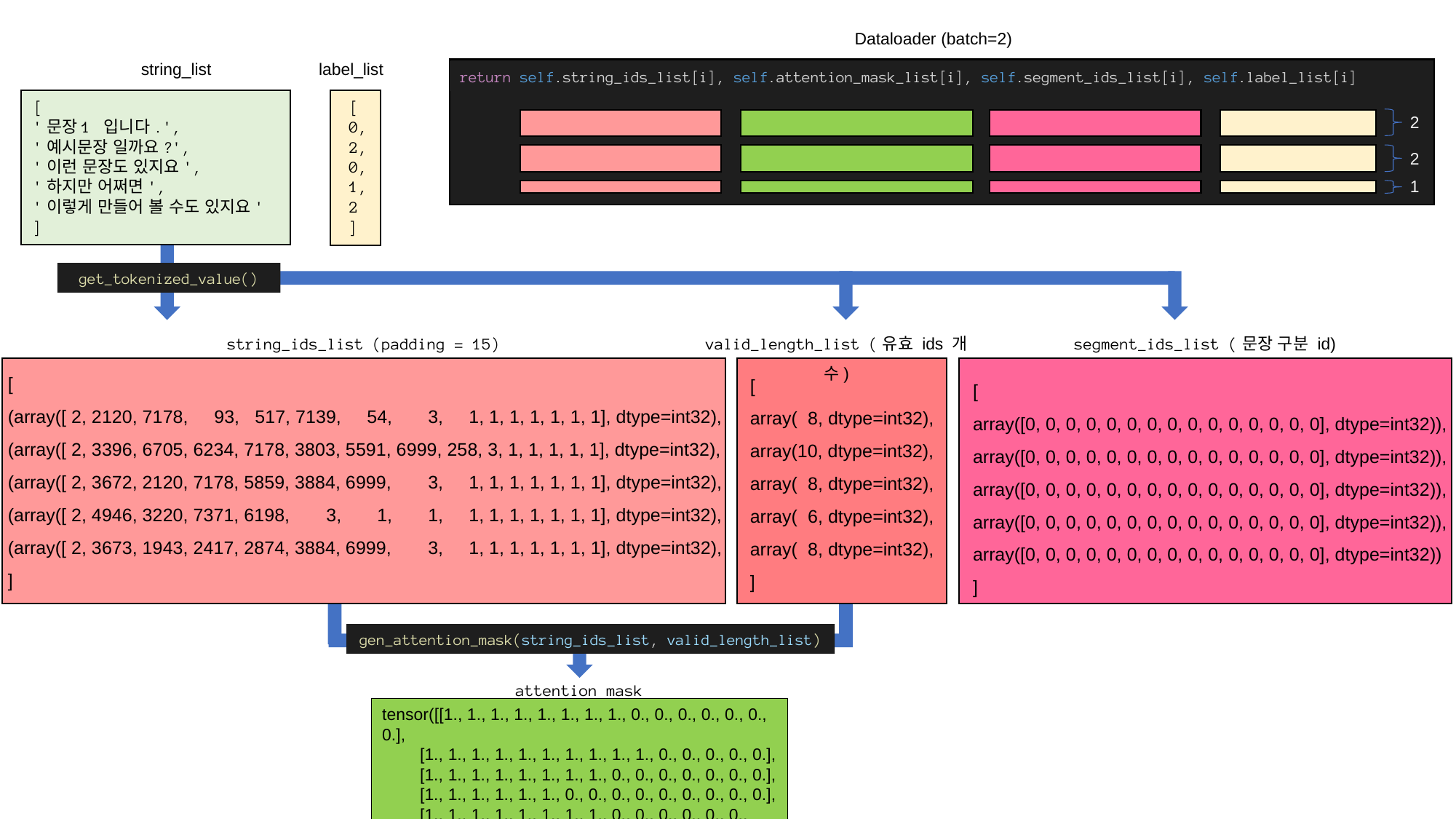

Dataloader (batch=2)
string_list
label_list

return self.string_ids_list[i], self.attention_mask_list[i], self.segment_ids_list[i], self.label_list[i]

[
0,2,0,1,2
]

[
'문장1 입니다.',
'예시문장 일까요?',
'이런 문장도 있지요',
'하지만 어쩌면',
'이렇게 만들어 볼 수도 있지요'
]
2

2

1

get_tokenized_value()

segment_ids_list (문장 구분 id)
string_ids_list (padding = 15)
valid_length_list (유효 ids 개수)
[
(array([ 2, 2120, 7178, 0093, 0517, 7139, 0054, 0003, 001, 1, 1, 1, 1, 1, 1], dtype=int32),
(array([ 2, 3396, 6705, 6234, 7178, 3803, 5591, 6999, 258, 3, 1, 1, 1, 1, 1], dtype=int32),
(array([ 2, 3672, 2120, 7178, 5859, 3884, 6999, 0003, 001, 1, 1, 1, 1, 1, 1], dtype=int32),
(array([ 2, 4946, 3220, 7371, 6198, 0003, 0001, 0001, 001, 1, 1, 1, 1, 1, 1], dtype=int32),
(array([ 2, 3673, 1943, 2417, 2874, 3884, 6999, 0003, 001, 1, 1, 1, 1, 1, 1], dtype=int32),
]
[
array(08, dtype=int32),
array(10, dtype=int32),
array(08, dtype=int32),
array(06, dtype=int32),
array(08, dtype=int32),
]

[
array([0, 0, 0, 0, 0, 0, 0, 0, 0, 0, 0, 0, 0, 0, 0], dtype=int32)),
array([0, 0, 0, 0, 0, 0, 0, 0, 0, 0, 0, 0, 0, 0, 0], dtype=int32)),
array([0, 0, 0, 0, 0, 0, 0, 0, 0, 0, 0, 0, 0, 0, 0], dtype=int32)),
array([0, 0, 0, 0, 0, 0, 0, 0, 0, 0, 0, 0, 0, 0, 0], dtype=int32)),
array([0, 0, 0, 0, 0, 0, 0, 0, 0, 0, 0, 0, 0, 0, 0], dtype=int32))
]

gen_attention_mask(string_ids_list, valid_length_list)

attention mask
tensor([[1., 1., 1., 1., 1., 1., 1., 1., 0., 0., 0., 0., 0., 0., 0.],
        [1., 1., 1., 1., 1., 1., 1., 1., 1., 1., 0., 0., 0., 0., 0.],
        [1., 1., 1., 1., 1., 1., 1., 1., 0., 0., 0., 0., 0., 0., 0.],
        [1., 1., 1., 1., 1., 1., 0., 0., 0., 0., 0., 0., 0., 0., 0.],
        [1., 1., 1., 1., 1., 1., 1., 1., 0., 0., 0., 0., 0., 0., 0.]])